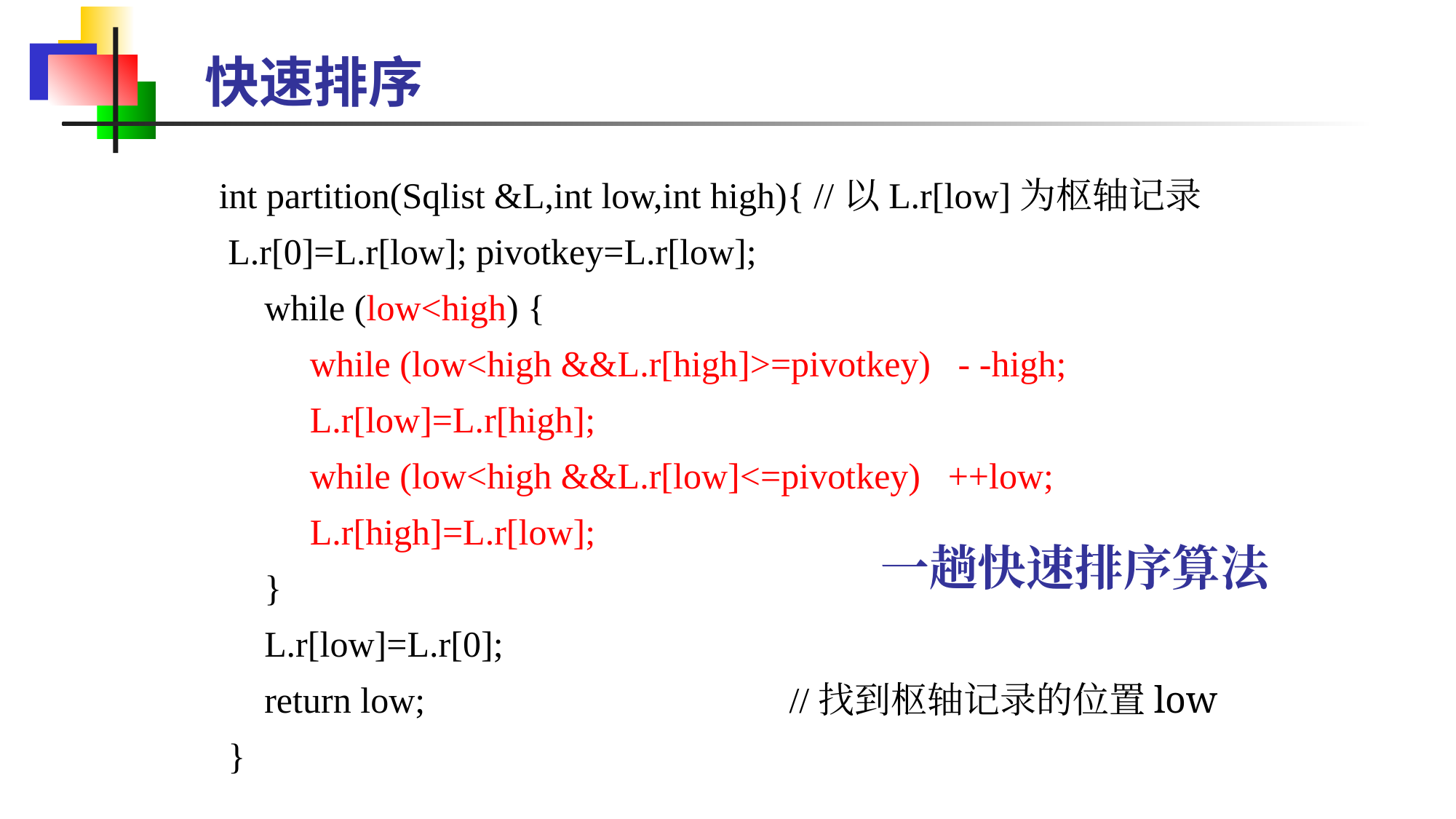

快速排序
int partition(Sqlist &L,int low,int high){ //以L.r[low]为枢轴记录
 L.r[0]=L.r[low]; pivotkey=L.r[low];
     while (low<high) {
          while (low<high &&L.r[high]>=pivotkey)   - -high;
          L.r[low]=L.r[high];
          while (low<high &&L.r[low]<=pivotkey)   ++low;
          L.r[high]=L.r[low];
     }
     L.r[low]=L.r[0];
     return low;                                        //找到枢轴记录的位置low
 }
# 一趟快速排序算法